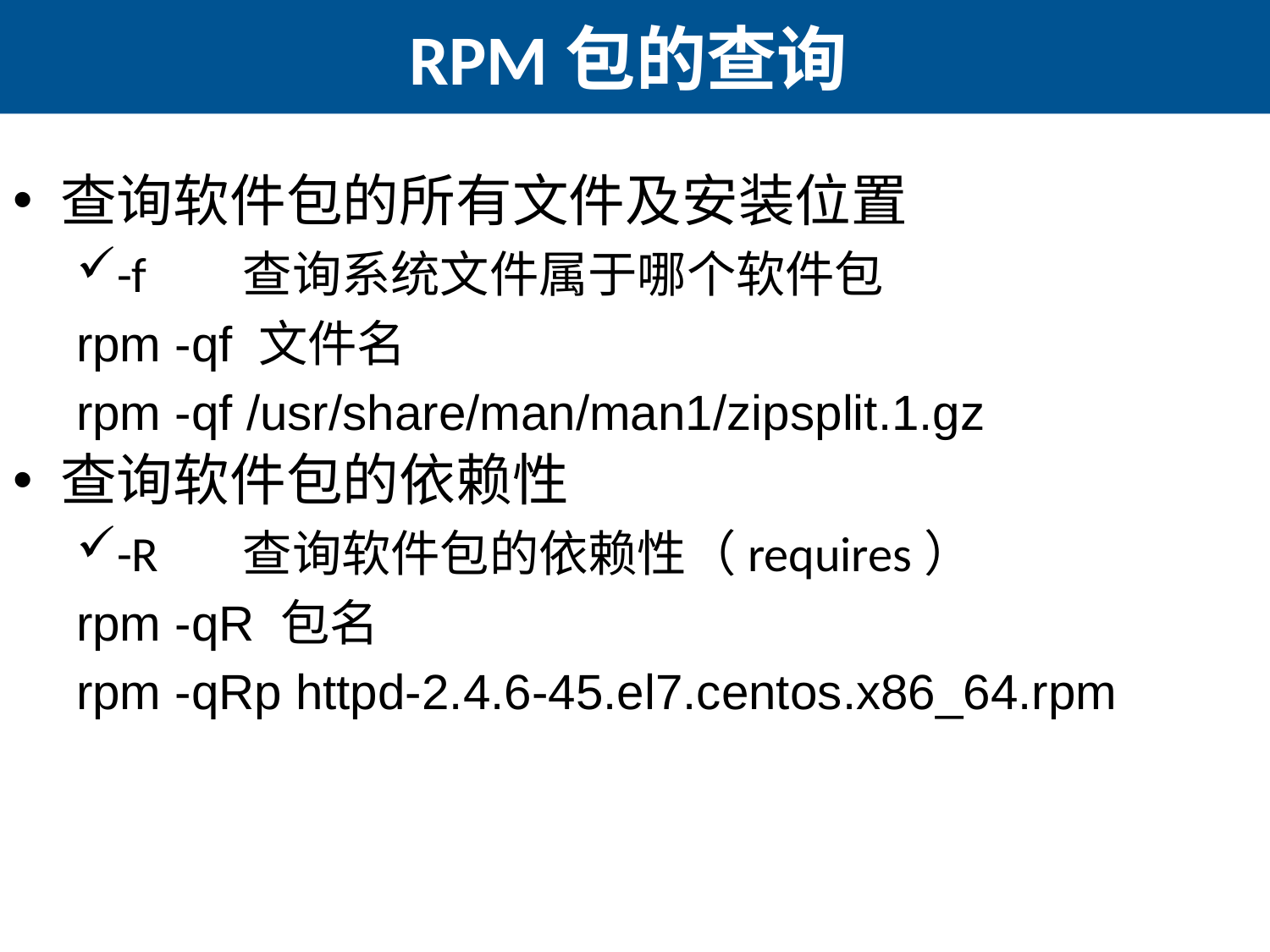

# RPM包的查询
查询软件包的所有文件及安装位置
-f 	查询系统文件属于哪个软件包
rpm -qf 文件名
rpm -qf /usr/share/man/man1/zipsplit.1.gz
查询软件包的依赖性
-R	查询软件包的依赖性（requires）
rpm -qR 包名
rpm -qRp httpd-2.4.6-45.el7.centos.x86_64.rpm